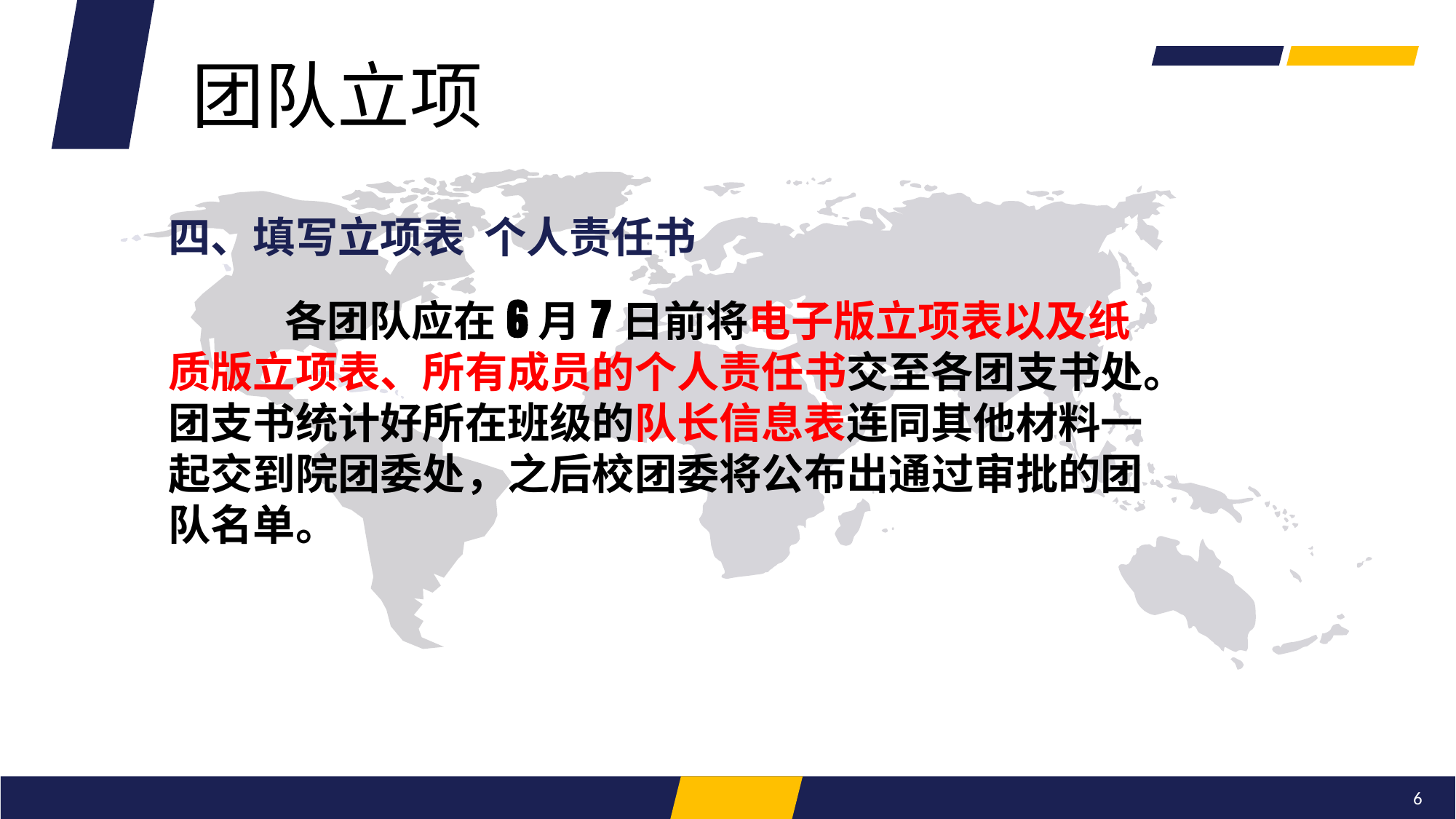

团队立项

四、填写立项表  个人责任书

           各团队应在6月7日前将电子版立项表以及纸质版立项表、所有成员的个人责任书交至各团支书处。团支书统计好所在班级的队长信息表连同其他材料一起交到院团委处，之后校团委将公布出通过审批的团队名单。

6